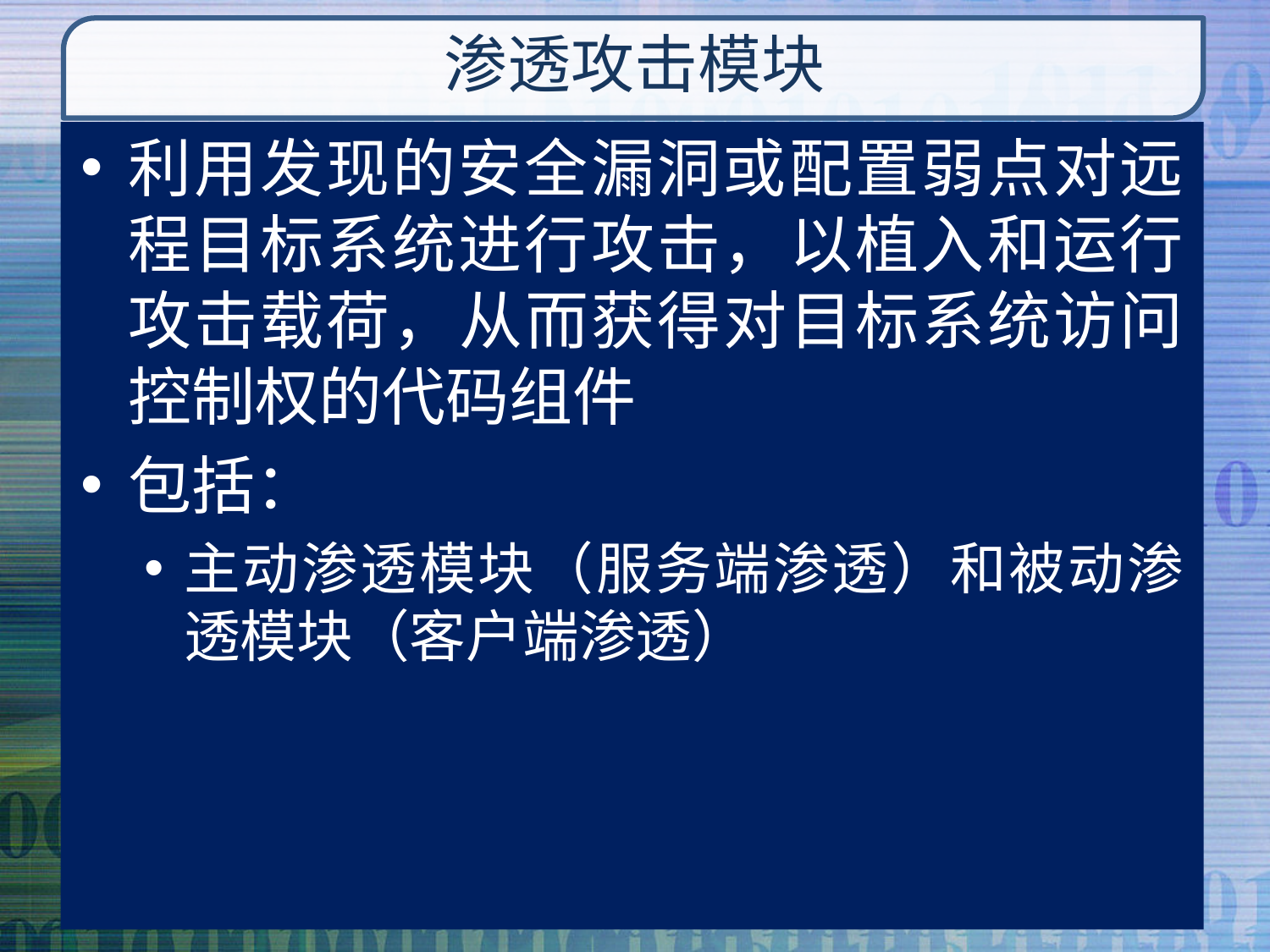

# 渗透攻击模块
利用发现的安全漏洞或配置弱点对远程目标系统进行攻击，以植入和运行攻击载荷，从而获得对目标系统访问控制权的代码组件
包括：
主动渗透模块（服务端渗透）和被动渗透模块（客户端渗透）